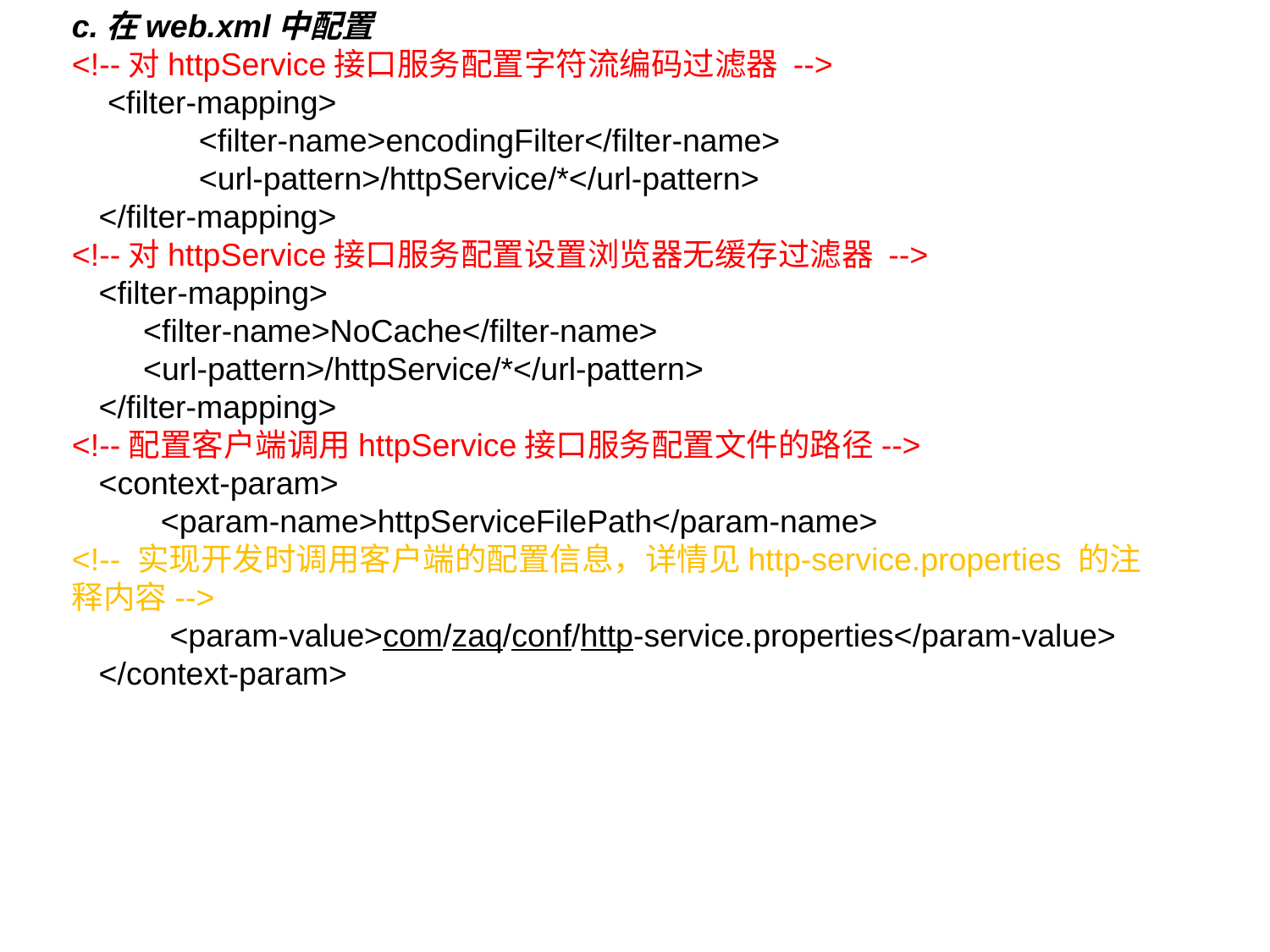

c.在web.xml中配置
<!--对httpService接口服务配置字符流编码过滤器 -->
    <filter-mapping>
	<filter-name>encodingFilter</filter-name>
	<url-pattern>/httpService/*</url-pattern>
   </filter-mapping>
<!--对httpService接口服务配置设置浏览器无缓存过滤器 -->
   <filter-mapping>
        <filter-name>NoCache</filter-name>
        <url-pattern>/httpService/*</url-pattern>
   </filter-mapping>
<!--配置客户端调用httpService接口服务配置文件的路径-->
   <context-param>
          <param-name>httpServiceFilePath</param-name>
<!-- 实现开发时调用客户端的配置信息，详情见http-service.properties 的注释内容-->
           <param-value>com/zaq/conf/http-service.properties</param-value>
   </context-param>